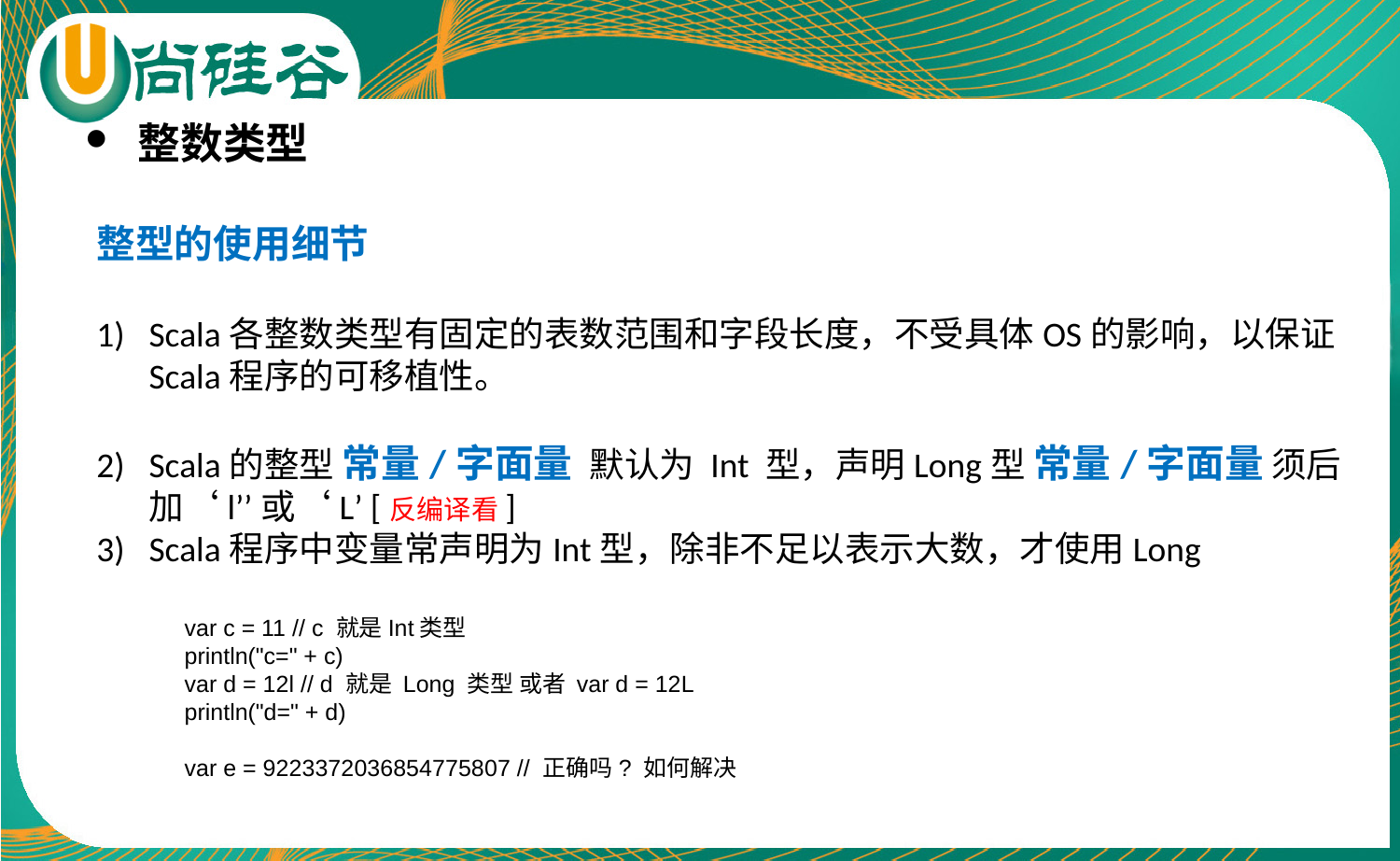

整数类型
整型的使用细节

Scala各整数类型有固定的表数范围和字段长度，不受具体OS的影响，以保证Scala程序的可移植性。

Scala的整型 常量/字面量  默认为 Int 型，声明Long型 常量/字面量 须后加‘l’’或‘L’ [反编译看]
Scala程序中变量常声明为Int型，除非不足以表示大数，才使用Long

var c = 11 // c 就是Int类型
println("c=" + c)
var d = 12l // d 就是 Long 类型 或者 var d = 12L
println("d=" + d)

var e = 9223372036854775807 // 正确吗? 如何解决